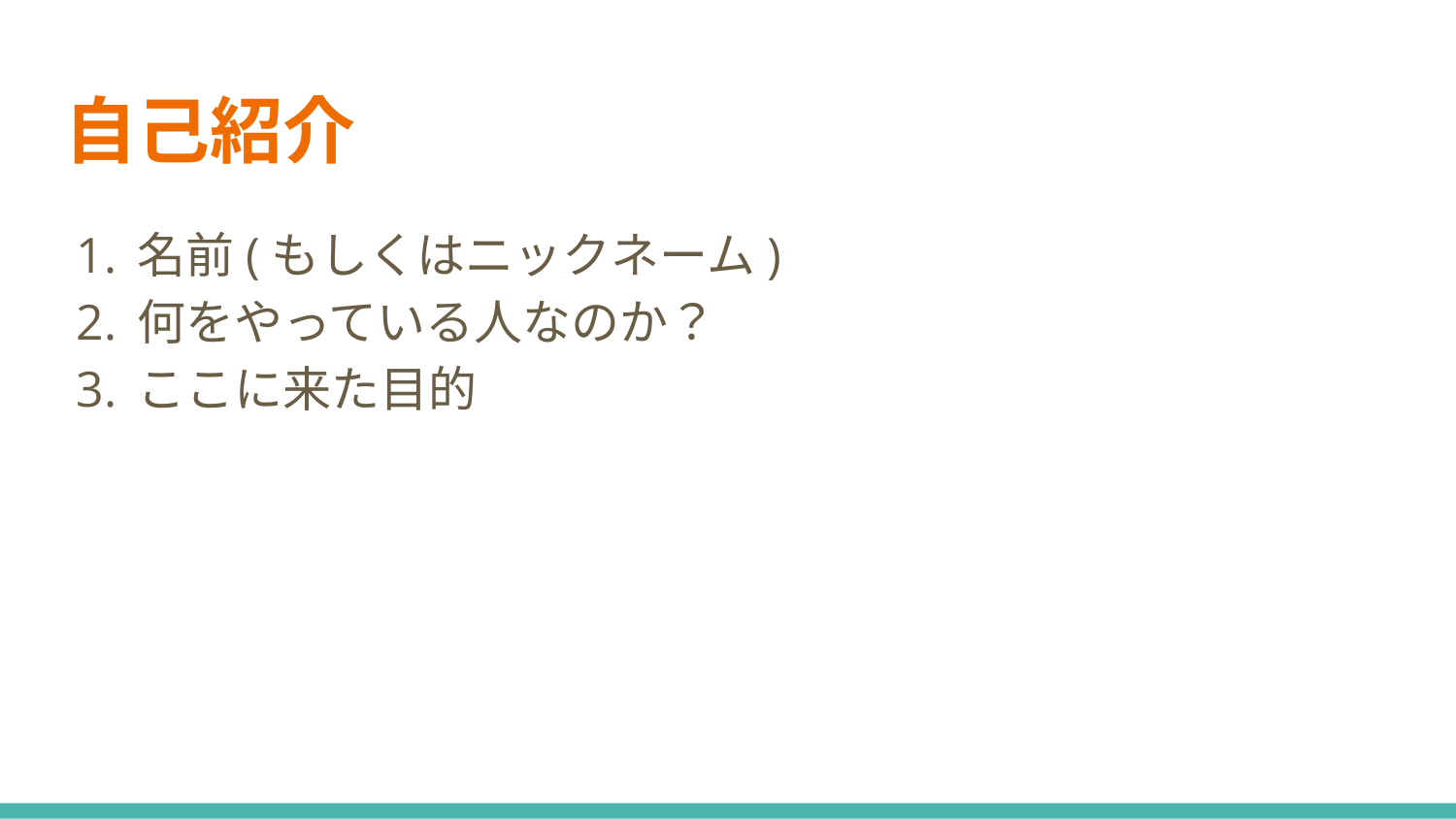

# 自己紹介
名前(もしくはニックネーム)
何をやっている人なのか？
ここに来た目的